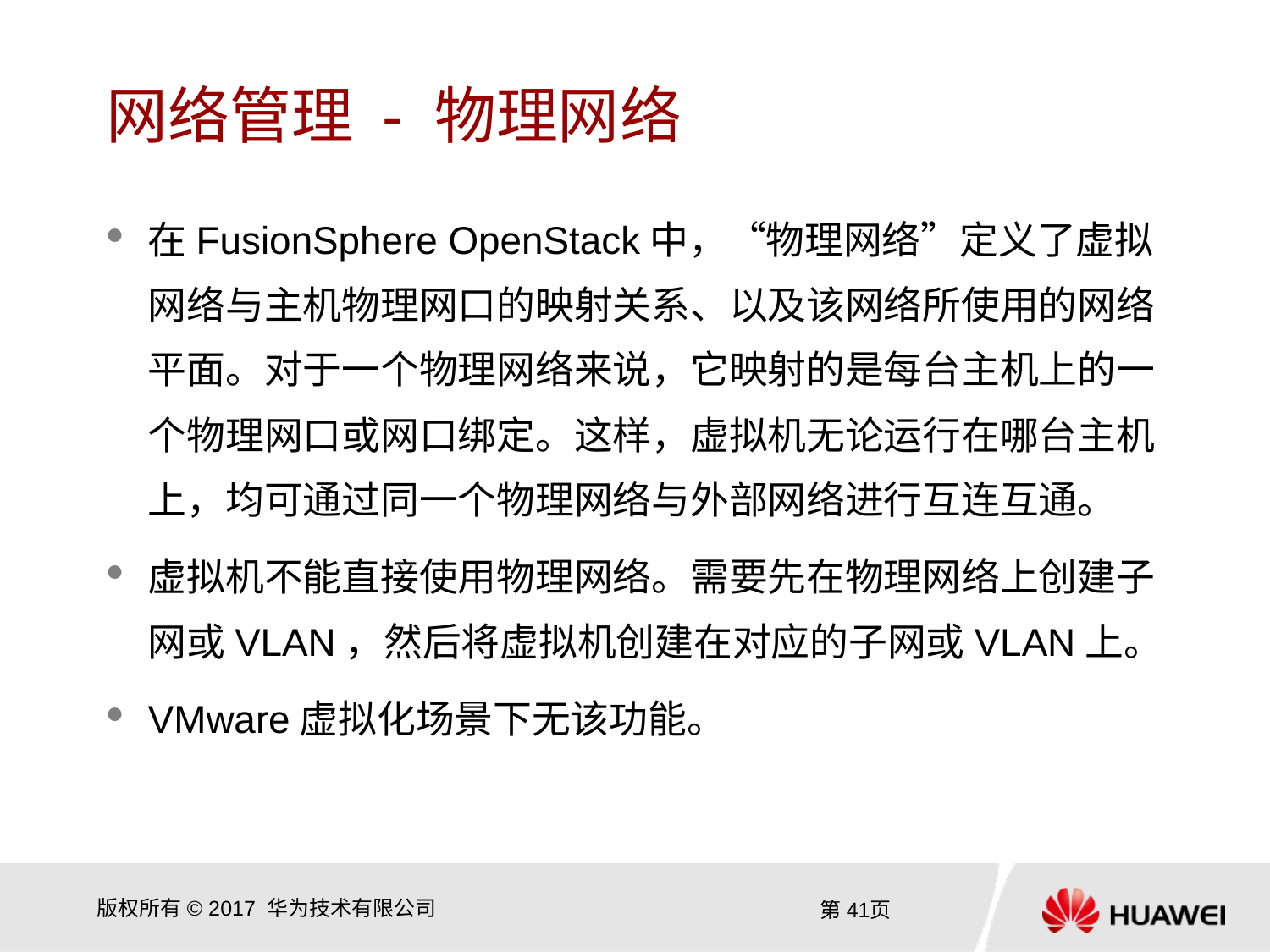

# 网络管理 - 物理网络
在FusionSphere OpenStack中，“物理网络”定义了虚拟网络与主机物理网口的映射关系、以及该网络所使用的网络平面。对于一个物理网络来说，它映射的是每台主机上的一个物理网口或网口绑定。这样，虚拟机无论运行在哪台主机上，均可通过同一个物理网络与外部网络进行互连互通。
虚拟机不能直接使用物理网络。需要先在物理网络上创建子网或VLAN，然后将虚拟机创建在对应的子网或VLAN上。
VMware虚拟化场景下无该功能。